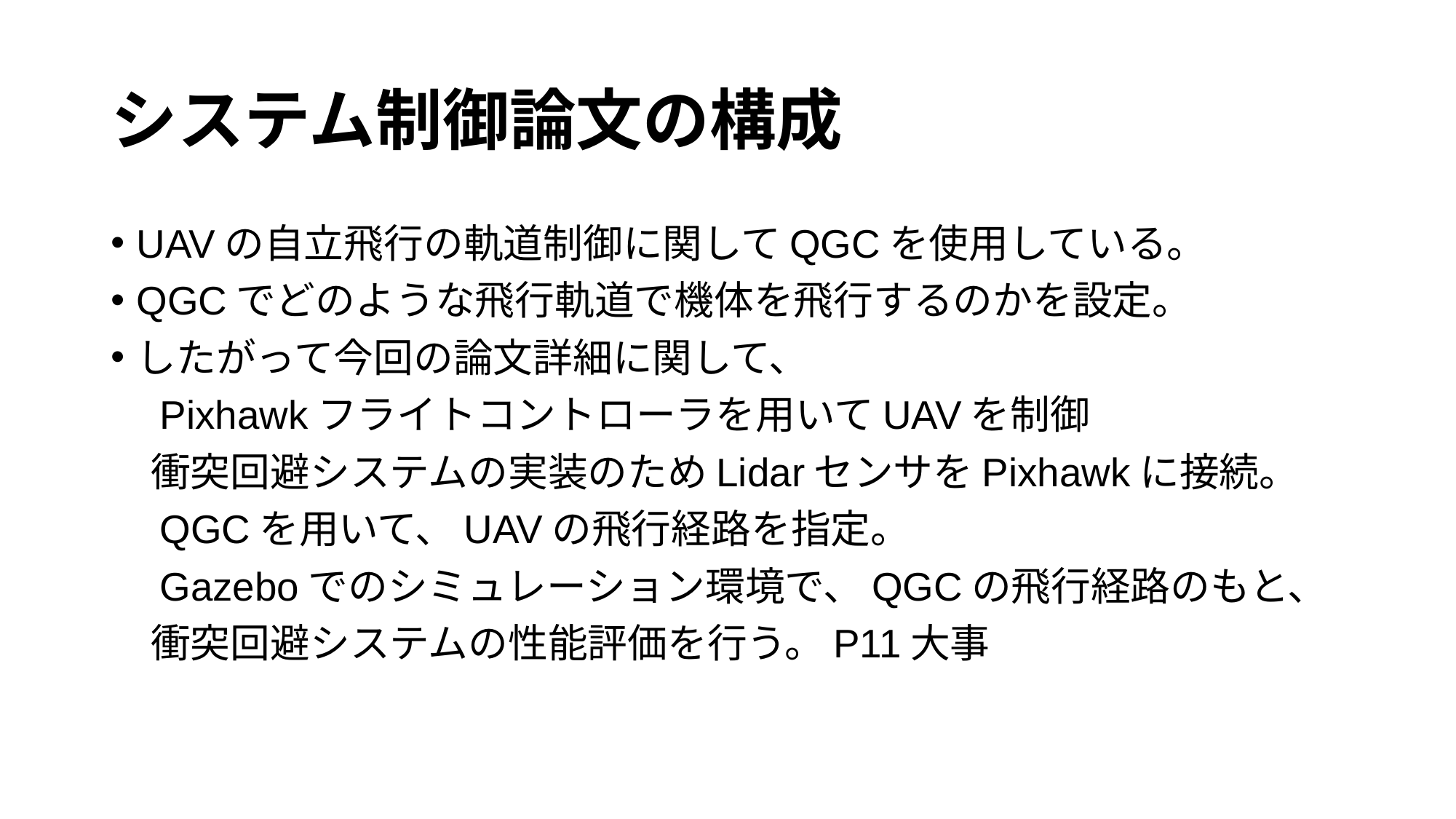

# システム制御論文の構成
UAVの自立飛行の軌道制御に関してQGCを使用している。
QGCでどのような飛行軌道で機体を飛行するのかを設定。
したがって今回の論文詳細に関して、
　Pixhawkフライトコントローラを用いてUAVを制御
　衝突回避システムの実装のためLidarセンサをPixhawkに接続。
　QGCを用いて、UAVの飛行経路を指定。
　Gazeboでのシミュレーション環境で、QGCの飛行経路のもと、
　衝突回避システムの性能評価を行う。P11大事